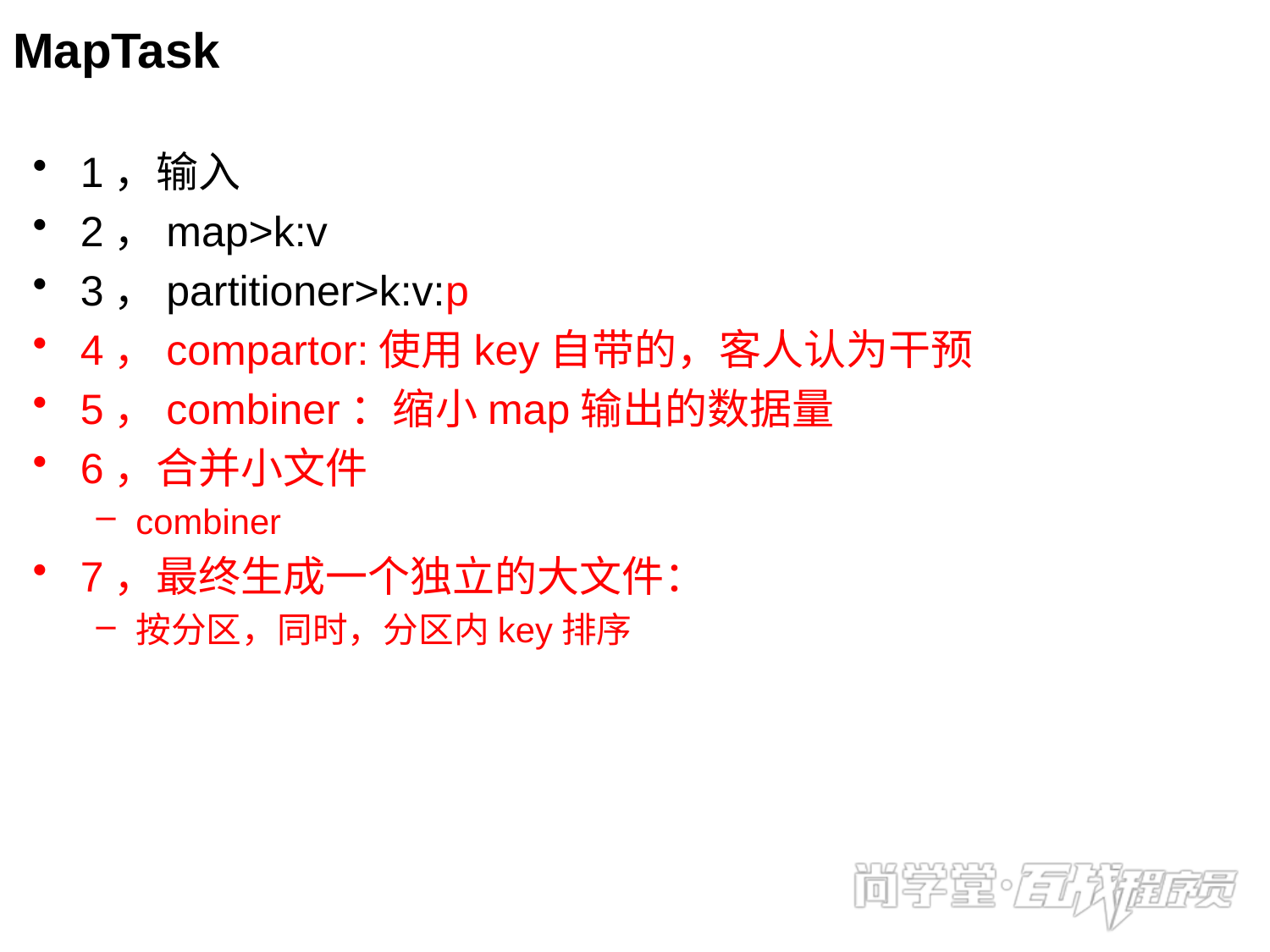

# MapTask
1，输入
2，map>k:v
3，partitioner>k:v:p
4，compartor:使用key自带的，客人认为干预
5，combiner：缩小map输出的数据量
6，合并小文件
combiner
7，最终生成一个独立的大文件：
按分区，同时，分区内key排序